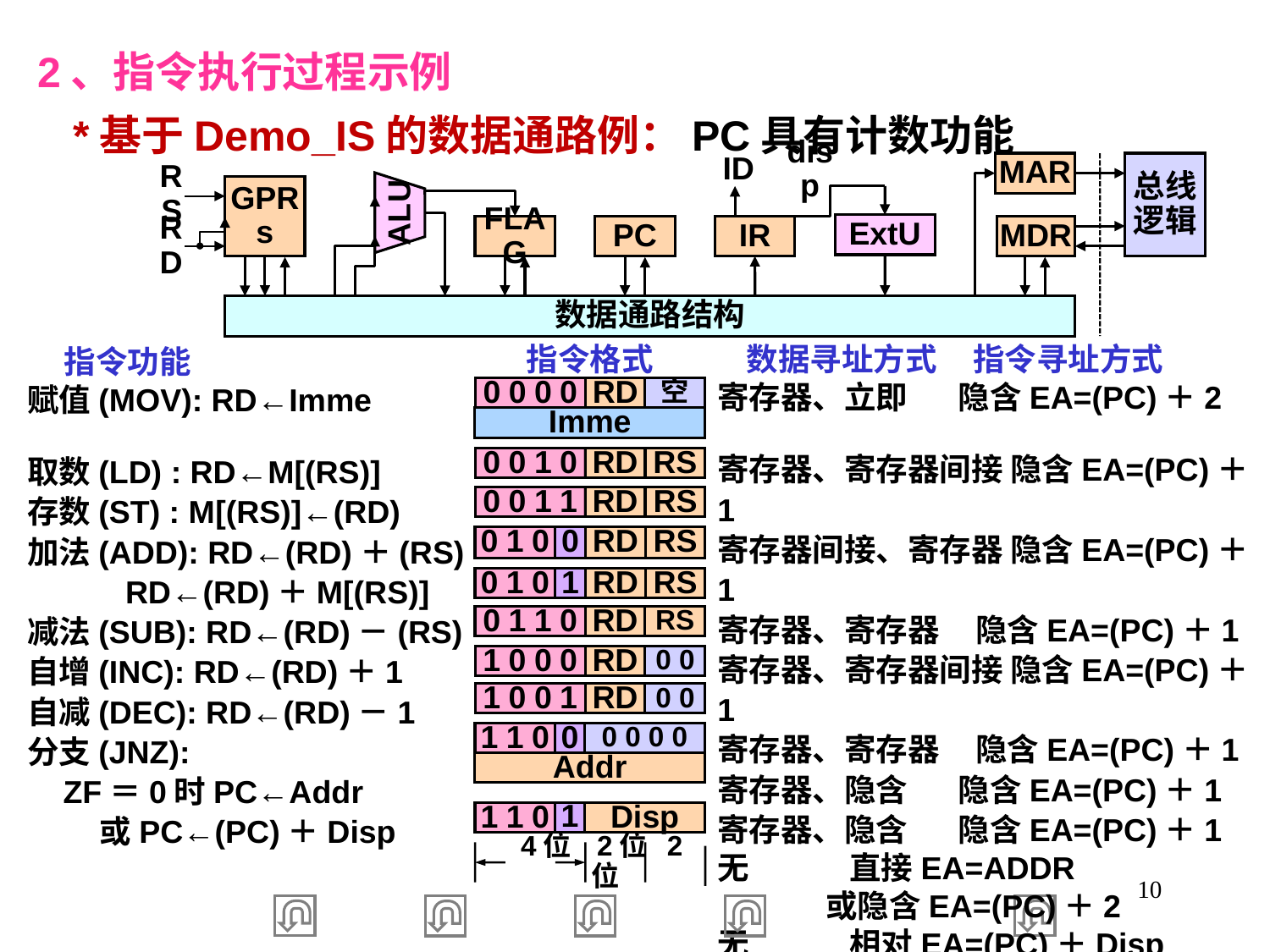

2、指令执行过程示例
   *基于Demo_IS的数据通路例：PC具有计数功能
MAR
总线逻辑
ID
disp
GPRs
RS
ALU
ExtU
PC
IR
MDR
FLAG
RD
数据通路结构
指令格式
   数据寻址方式     指令寻址方式
寄存器、立即       隐含EA=(PC)＋2

寄存器、寄存器间接 隐含EA=(PC)＋1
寄存器间接、寄存器 隐含EA=(PC)＋1
寄存器、寄存器     隐含EA=(PC)＋1
寄存器、寄存器间接 隐含EA=(PC)＋1
寄存器、寄存器     隐含EA=(PC)＋1
寄存器、隐含       隐含EA=(PC)＋1
寄存器、隐含       隐含EA=(PC)＋1
无              直接EA=ADDR
              或隐含EA=(PC)＋2
无              相对EA=(PC)＋Disp
              或隐含EA=(PC)＋1
    指令功能
赋值(MOV): RD←Imme

取数(LD) : RD←M[(RS)]
存数(ST) : M[(RS)]←(RD)
加法(ADD): RD←(RD)＋(RS)
           RD←(RD)＋M[(RS)]
减法(SUB): RD←(RD)－(RS)
自增(INC): RD←(RD)＋1
自减(DEC): RD←(RD)－1
分支(JNZ):
    ZF＝0时PC←Addr
         或PC←(PC)＋Disp
0 0 0 0
RD
空
Imme
0 0 1 0
RD
RS
0 0 1 1
RD
RS
0 1 0
0
RD
RS
0 1 0
RD
RS
1
0 1 1 0
RD
RS
1 0 0 0
RD
0 0
1 0 0 1
RD
0 0
1 1 0
0
0 0 0 0
Addr
1 1 0
1
Disp

4位   2位  2位

10